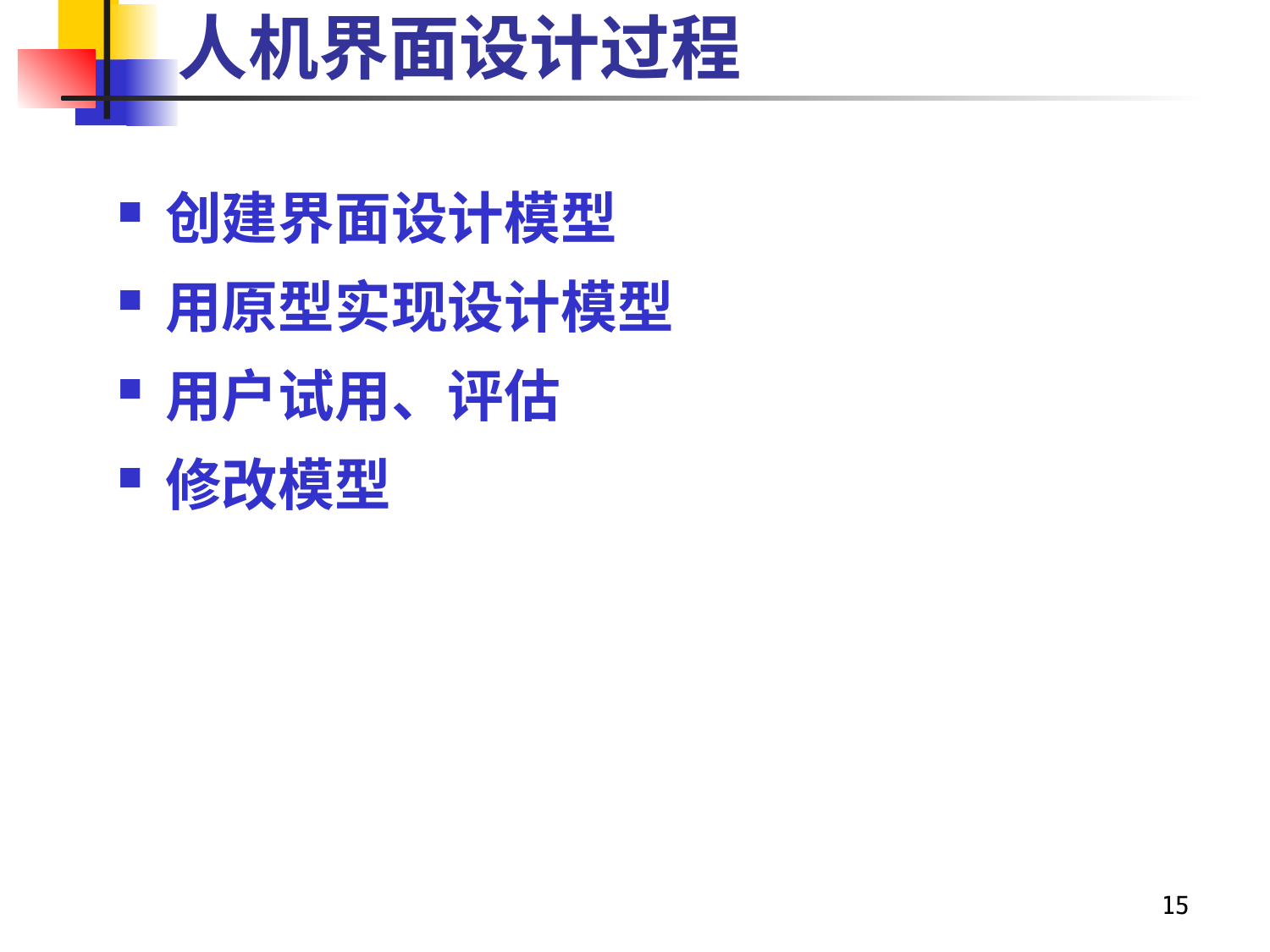

# 人机界面设计过程
创建界面设计模型
用原型实现设计模型
用户试用、评估
修改模型
15